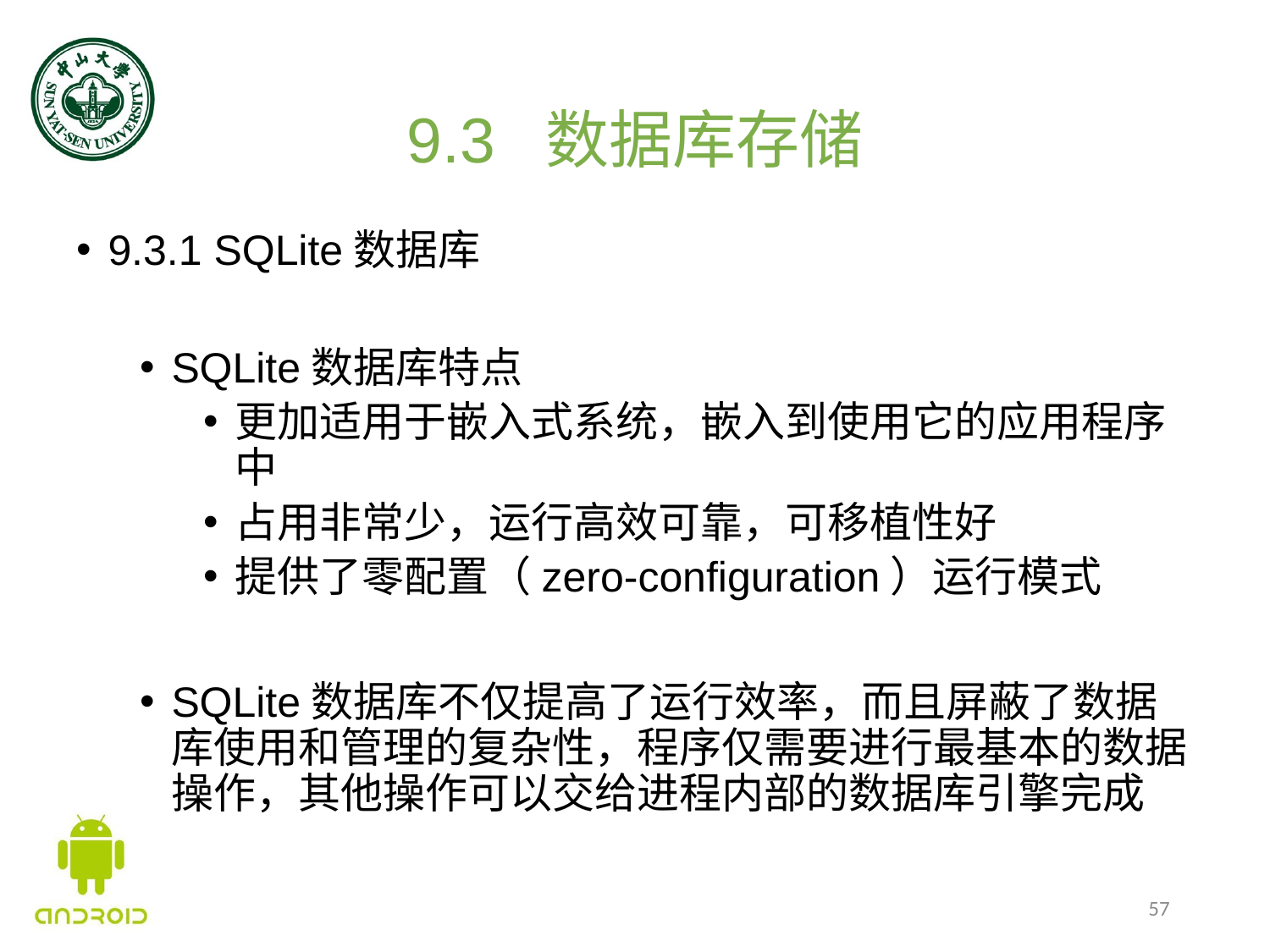

# 9.3  数据库存储
9.3.1 SQLite数据库

SQLite数据库特点
更加适用于嵌入式系统，嵌入到使用它的应用程序中
占用非常少，运行高效可靠，可移植性好
提供了零配置（zero-configuration）运行模式

SQLite数据库不仅提高了运行效率，而且屏蔽了数据库使用和管理的复杂性，程序仅需要进行最基本的数据操作，其他操作可以交给进程内部的数据库引擎完成
57